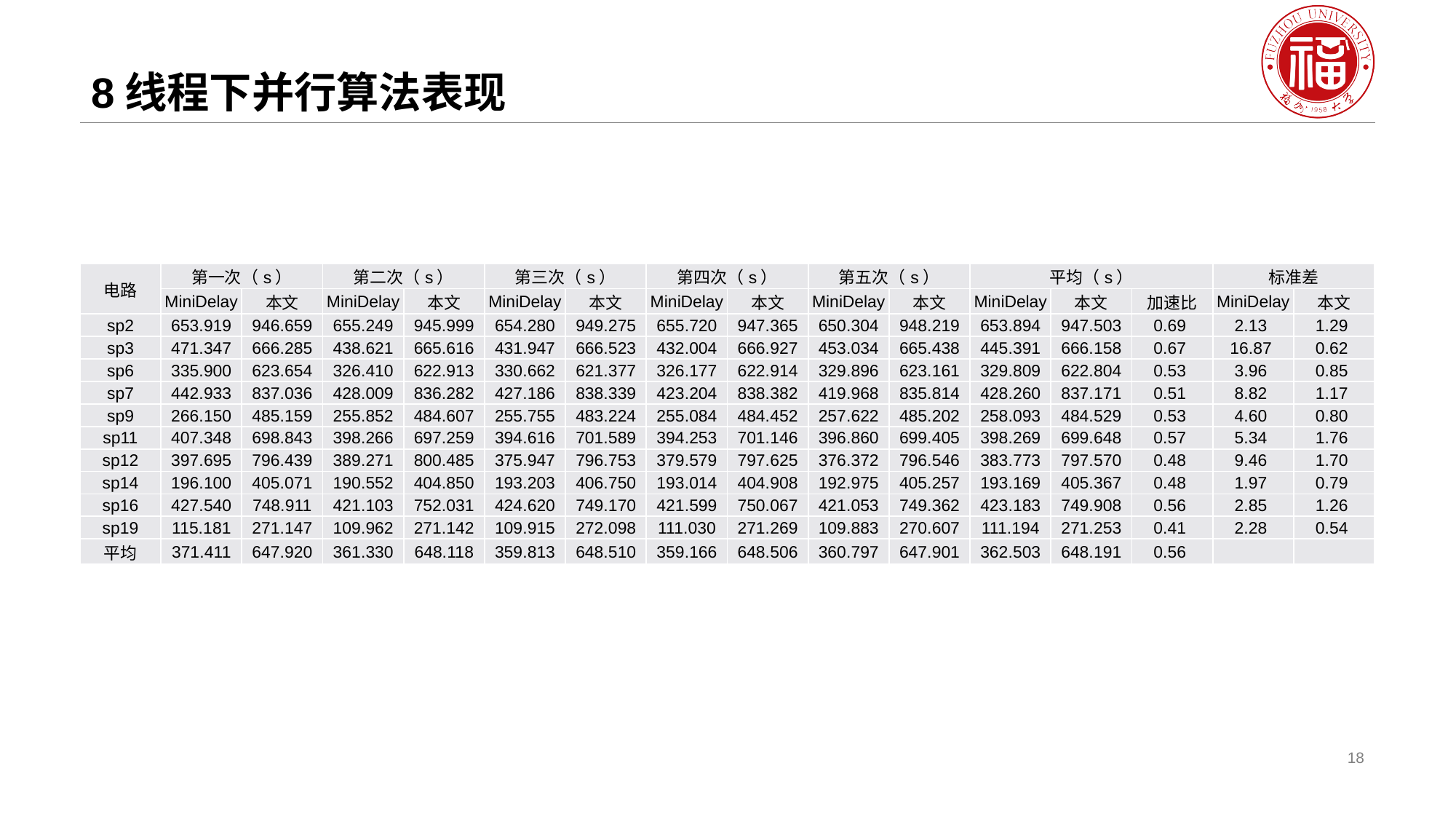

# 8线程下并行算法表现
| 电路 | 第一次（s） |  | 第二次（s） |  | 第三次（s） |  | 第四次（s） |  | 第五次（s） |  | 平均（s） |  |  | 标准差 |  |
| --- | --- | --- | --- | --- | --- | --- | --- | --- | --- | --- | --- | --- | --- | --- | --- |
|  | MiniDelay | 本文 | MiniDelay | 本文 | MiniDelay | 本文 | MiniDelay | 本文 | MiniDelay | 本文 | MiniDelay | 本文 | 加速比 | MiniDelay | 本文 |
| sp2 | 653.919 | 946.659 | 655.249 | 945.999 | 654.280 | 949.275 | 655.720 | 947.365 | 650.304 | 948.219 | 653.894 | 947.503 | 0.69 | 2.13 | 1.29 |
| sp3 | 471.347 | 666.285 | 438.621 | 665.616 | 431.947 | 666.523 | 432.004 | 666.927 | 453.034 | 665.438 | 445.391 | 666.158 | 0.67 | 16.87 | 0.62 |
| sp6 | 335.900 | 623.654 | 326.410 | 622.913 | 330.662 | 621.377 | 326.177 | 622.914 | 329.896 | 623.161 | 329.809 | 622.804 | 0.53 | 3.96 | 0.85 |
| sp7 | 442.933 | 837.036 | 428.009 | 836.282 | 427.186 | 838.339 | 423.204 | 838.382 | 419.968 | 835.814 | 428.260 | 837.171 | 0.51 | 8.82 | 1.17 |
| sp9 | 266.150 | 485.159 | 255.852 | 484.607 | 255.755 | 483.224 | 255.084 | 484.452 | 257.622 | 485.202 | 258.093 | 484.529 | 0.53 | 4.60 | 0.80 |
| sp11 | 407.348 | 698.843 | 398.266 | 697.259 | 394.616 | 701.589 | 394.253 | 701.146 | 396.860 | 699.405 | 398.269 | 699.648 | 0.57 | 5.34 | 1.76 |
| sp12 | 397.695 | 796.439 | 389.271 | 800.485 | 375.947 | 796.753 | 379.579 | 797.625 | 376.372 | 796.546 | 383.773 | 797.570 | 0.48 | 9.46 | 1.70 |
| sp14 | 196.100 | 405.071 | 190.552 | 404.850 | 193.203 | 406.750 | 193.014 | 404.908 | 192.975 | 405.257 | 193.169 | 405.367 | 0.48 | 1.97 | 0.79 |
| sp16 | 427.540 | 748.911 | 421.103 | 752.031 | 424.620 | 749.170 | 421.599 | 750.067 | 421.053 | 749.362 | 423.183 | 749.908 | 0.56 | 2.85 | 1.26 |
| sp19 | 115.181 | 271.147 | 109.962 | 271.142 | 109.915 | 272.098 | 111.030 | 271.269 | 109.883 | 270.607 | 111.194 | 271.253 | 0.41 | 2.28 | 0.54 |
| 平均 | 371.411 | 647.920 | 361.330 | 648.118 | 359.813 | 648.510 | 359.166 | 648.506 | 360.797 | 647.901 | 362.503 | 648.191 | 0.56 |  |  |
18